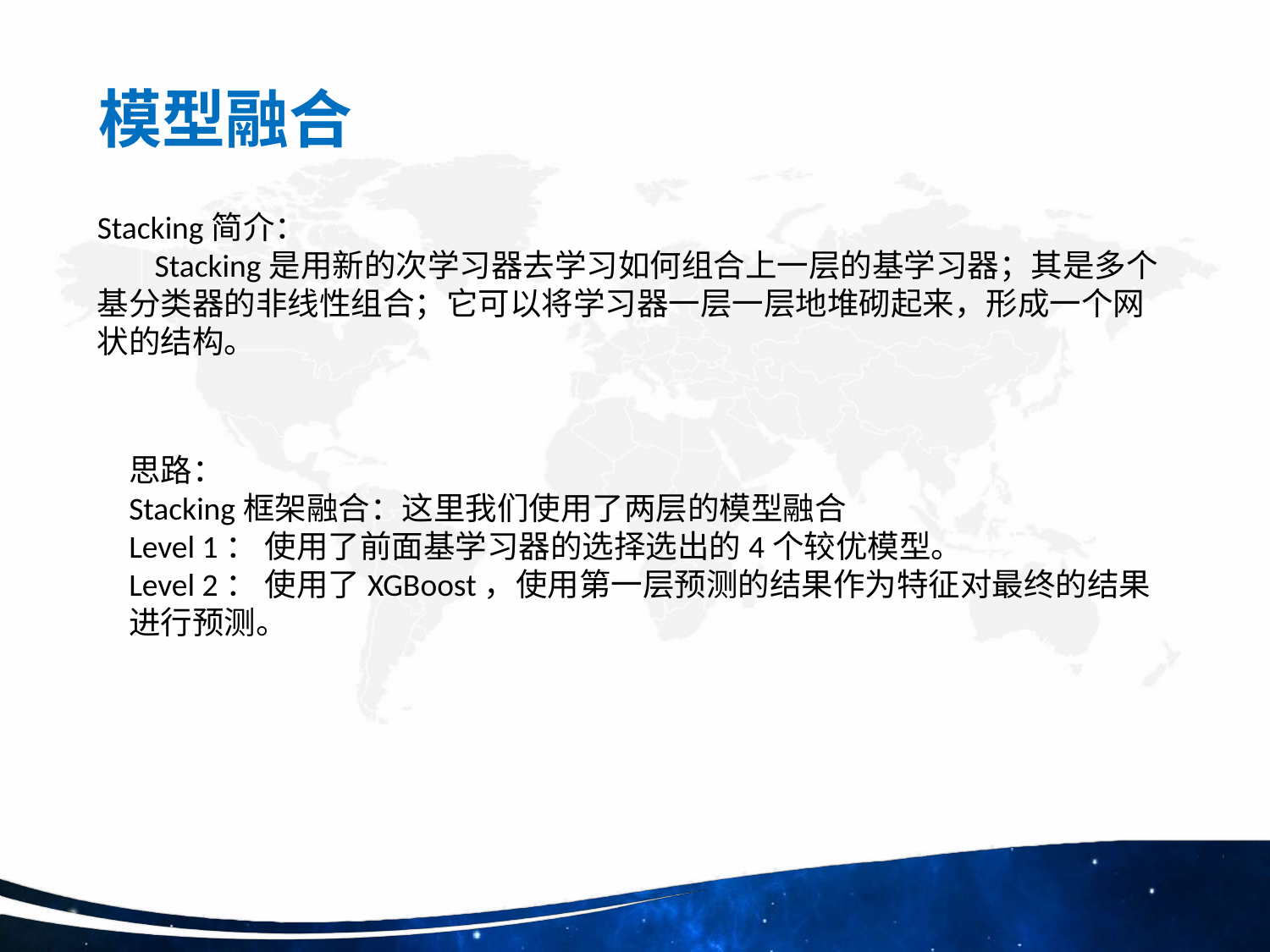

# 模型融合
Stacking简介：
        Stacking是用新的次学习器去学习如何组合上一层的基学习器；其是多个基分类器的非线性组合；它可以将学习器一层一层地堆砌起来，形成一个网状的结构。
思路：
Stacking框架融合：这里我们使用了两层的模型融合
Level 1： 使用了前面基学习器的选择选出的4个较优模型。
Level 2： 使用了XGBoost，使用第一层预测的结果作为特征对最终的结果进行预测。